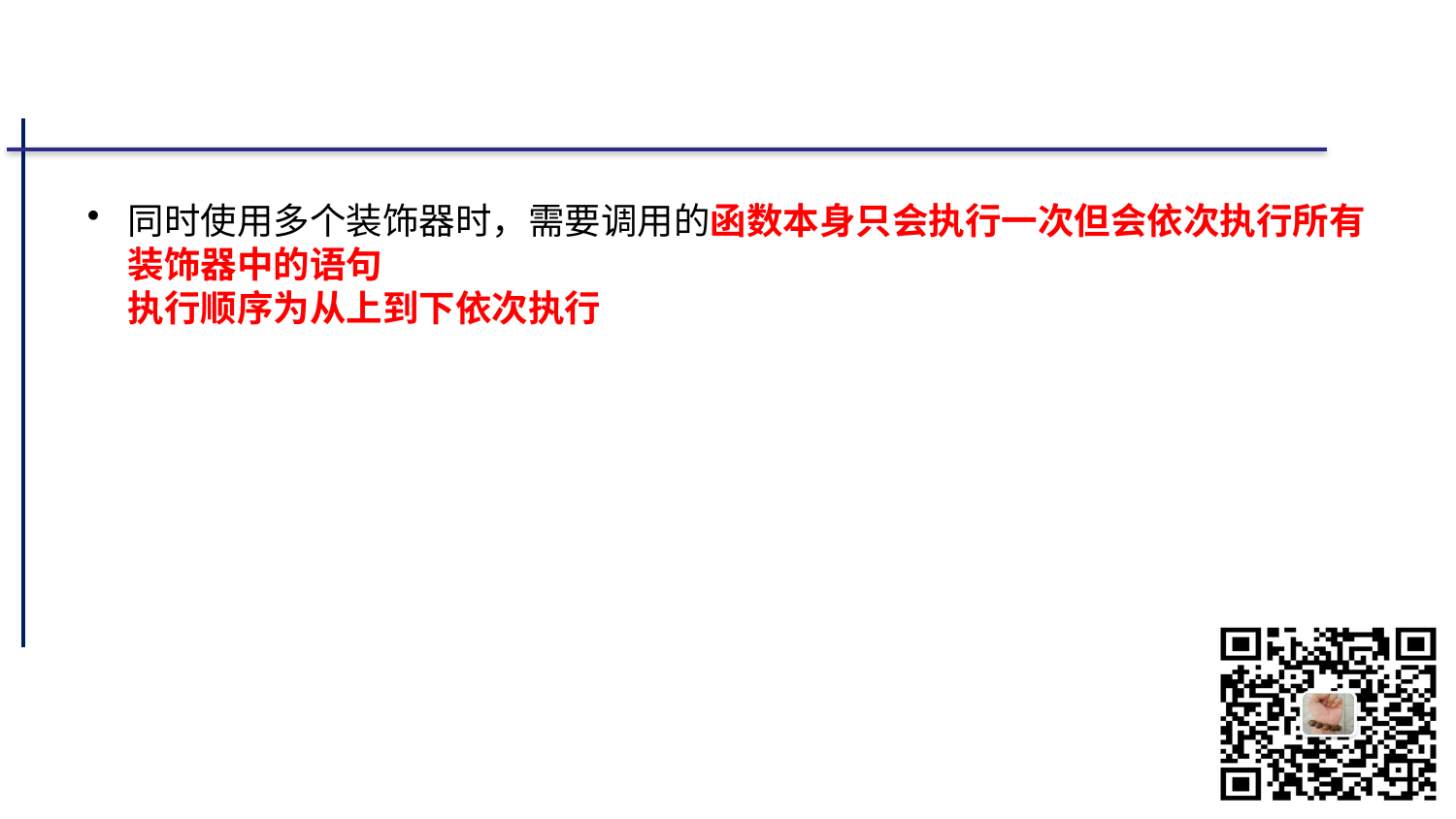

#
同时使用多个装饰器时，需要调用的函数本身只会执行一次但会依次执行所有装饰器中的语句
执行顺序为从上到下依次执行